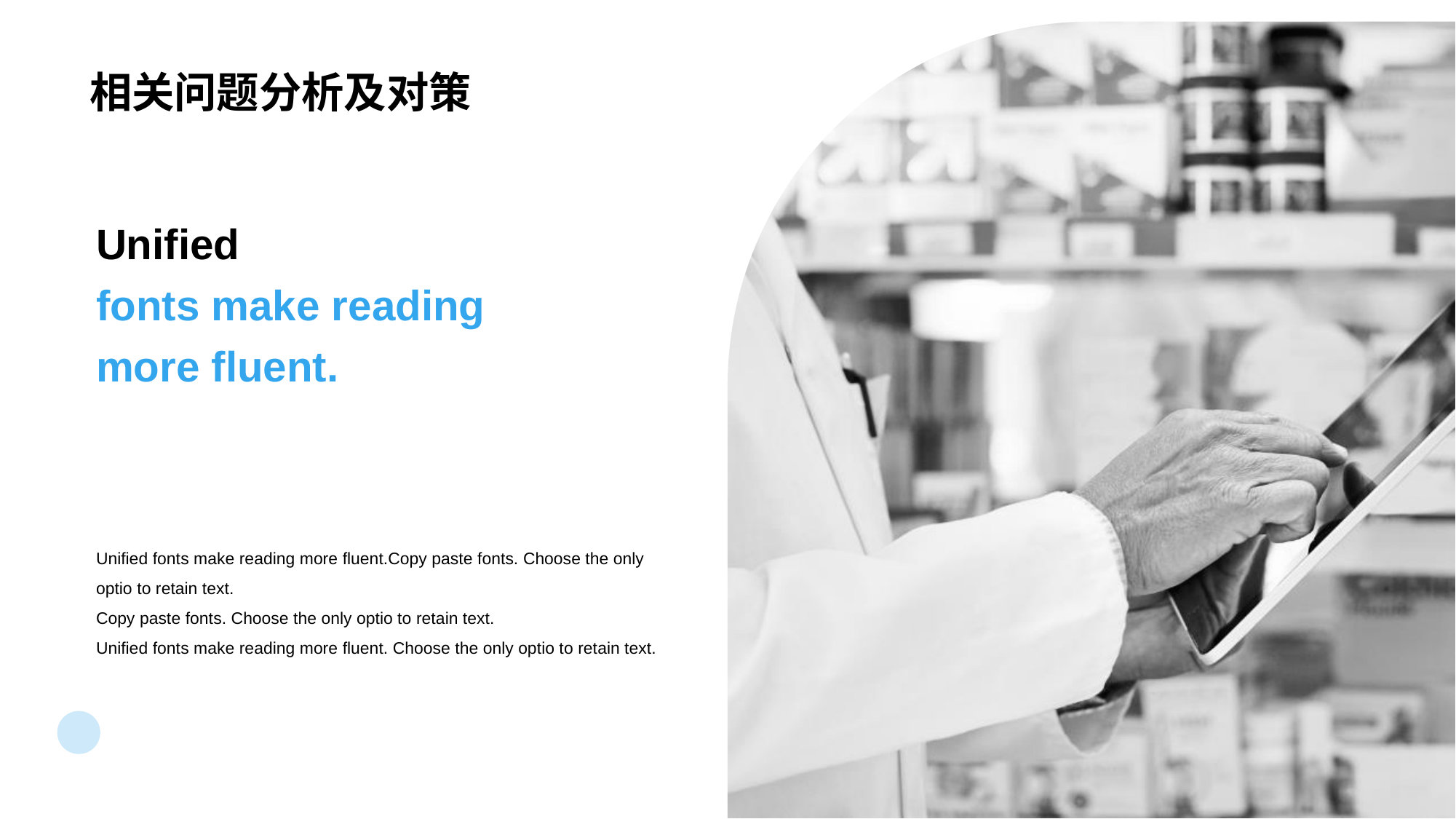

# 相关问题分析及对策

Unified
fonts make reading more fluent.
Unified fonts make reading more fluent.Copy paste fonts. Choose the only optio to retain text.
Copy paste fonts. Choose the only optio to retain text.
Unified fonts make reading more fluent. Choose the only optio to retain text.
16